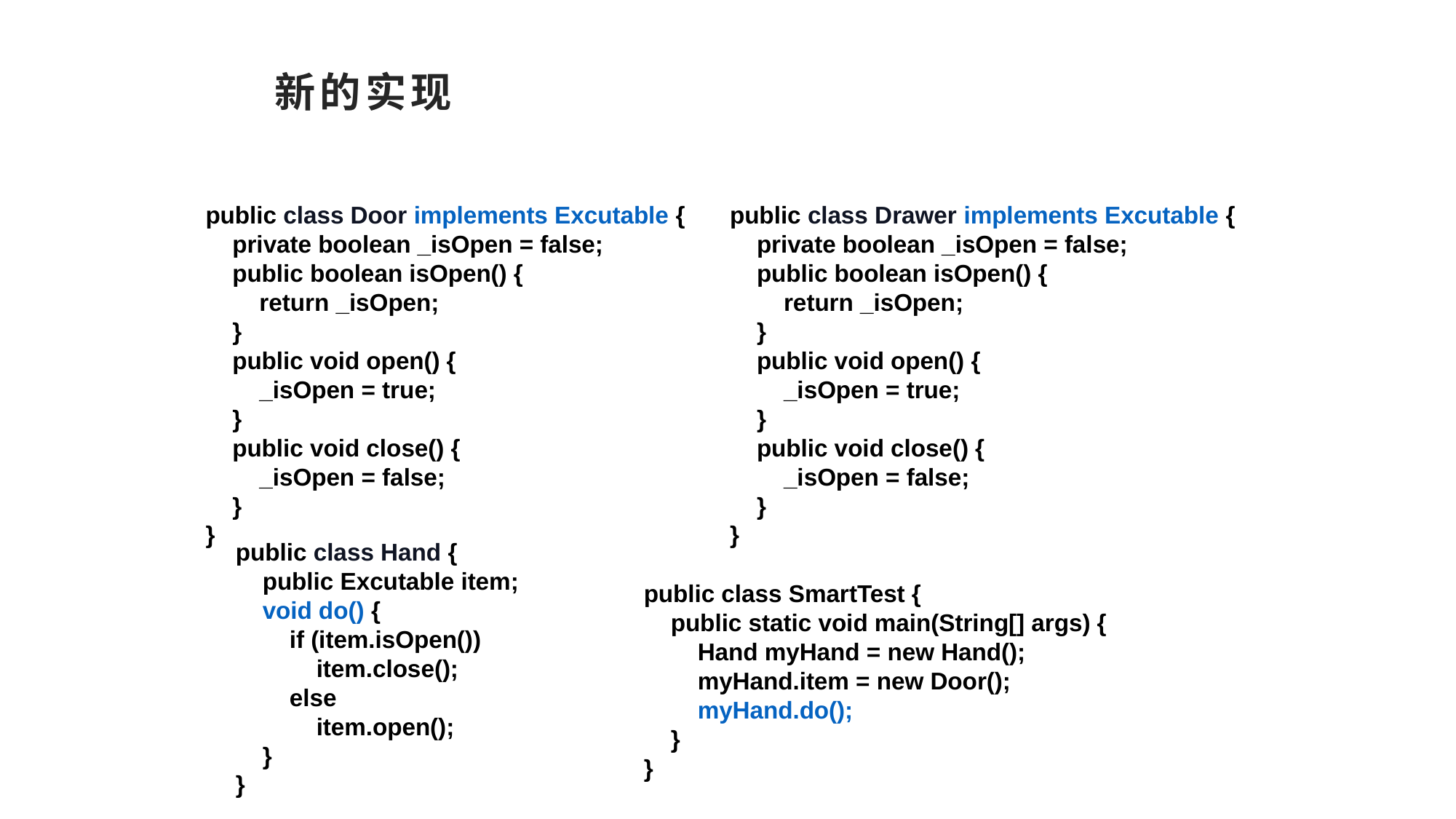

# 新的实现
public class Door implements Excutable {
    private boolean _isOpen = false;
    public boolean isOpen() {
        return _isOpen;
    }
    public void open() {
        _isOpen = true;
    }
    public void close() {
        _isOpen = false;
    }
}
public class Drawer implements Excutable {
    private boolean _isOpen = false;
    public boolean isOpen() {
        return _isOpen;
    }
    public void open() {
        _isOpen = true;
    }
    public void close() {
        _isOpen = false;
    }
}
public class Hand {
    public Excutable item;
    void do() {
        if (item.isOpen())
            item.close();
        else
            item.open();
    }
}
public class SmartTest {
    public static void main(String[] args) {
        Hand myHand = new Hand();
        myHand.item = new Door();
        myHand.do();
    }
}